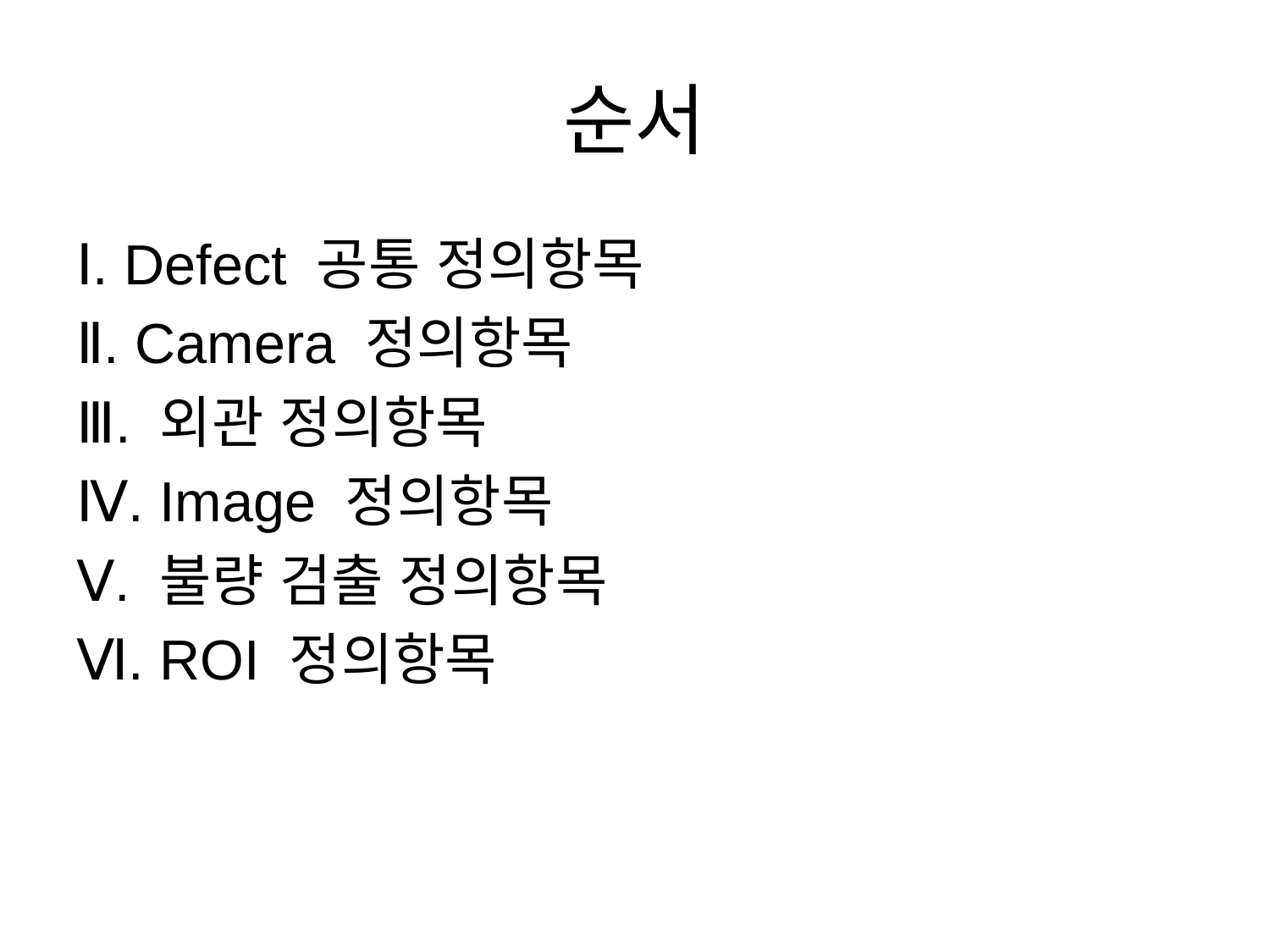

# 순서
Ⅰ. Defect 공통 정의항목
Ⅱ. Camera 정의항목
Ⅲ. 외관 정의항목
Ⅳ. Image 정의항목
Ⅴ. 불량 검출 정의항목
Ⅵ. ROI 정의항목